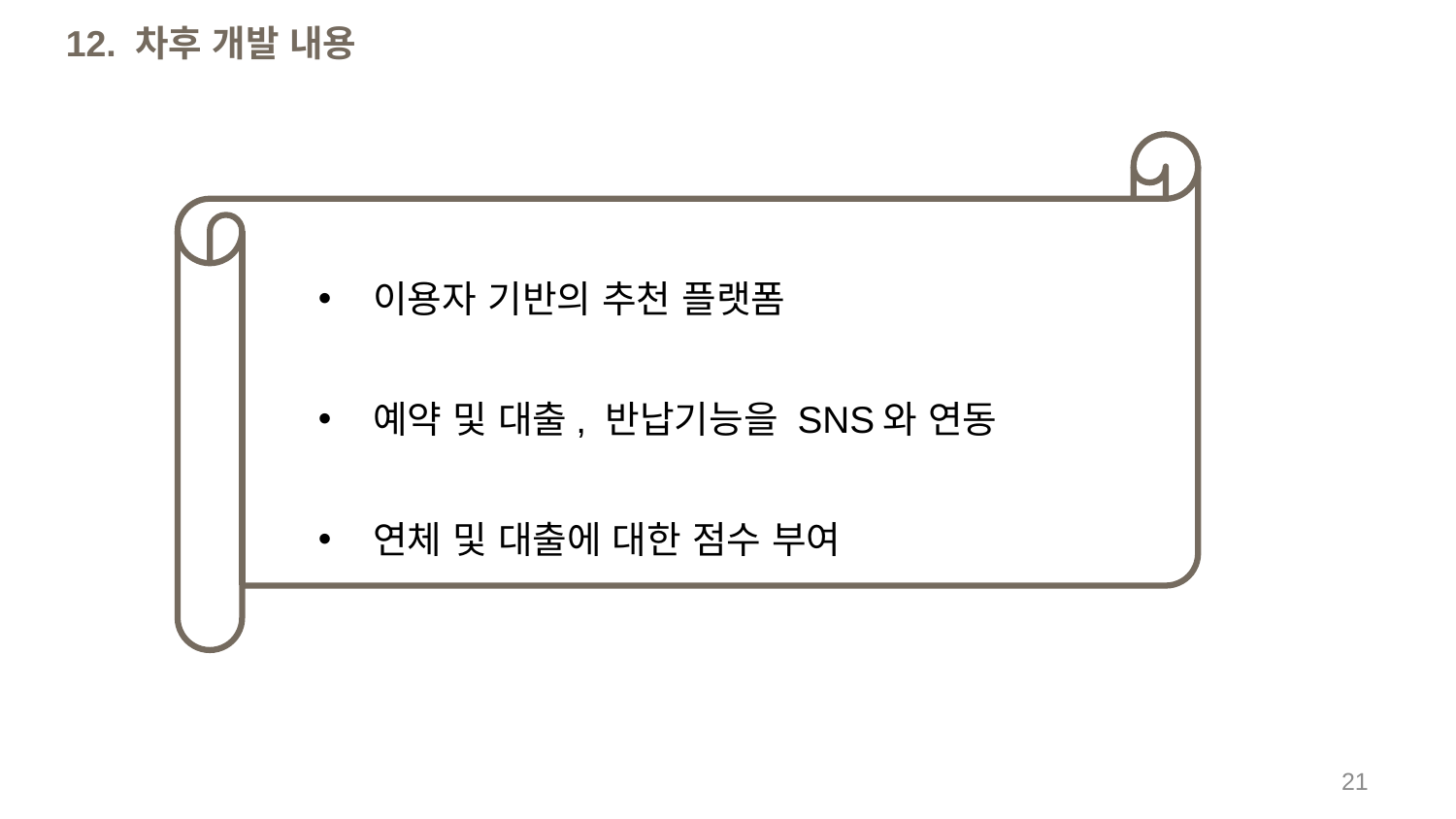

12. 차후 개발 내용

이용자 기반의 추천 플랫폼
예약 및 대출, 반납기능을 SNS와 연동
연체 및 대출에 대한 점수 부여
21